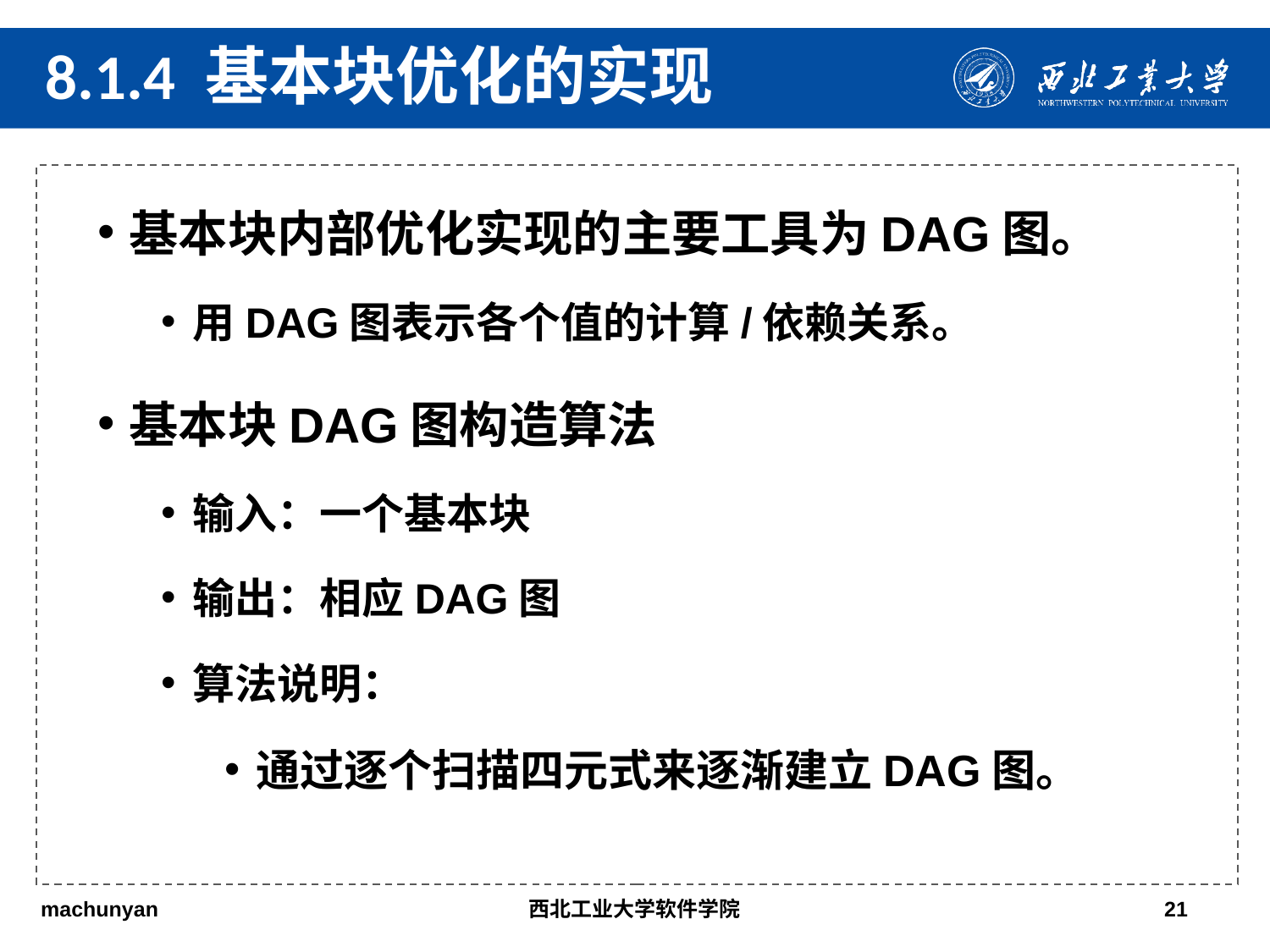

8.1.4 基本块优化的实现
基本块内部优化实现的主要工具为DAG图。
用DAG图表示各个值的计算/依赖关系。
基本块DAG图构造算法
输入：一个基本块
输出：相应DAG图
算法说明：
通过逐个扫描四元式来逐渐建立DAG图。